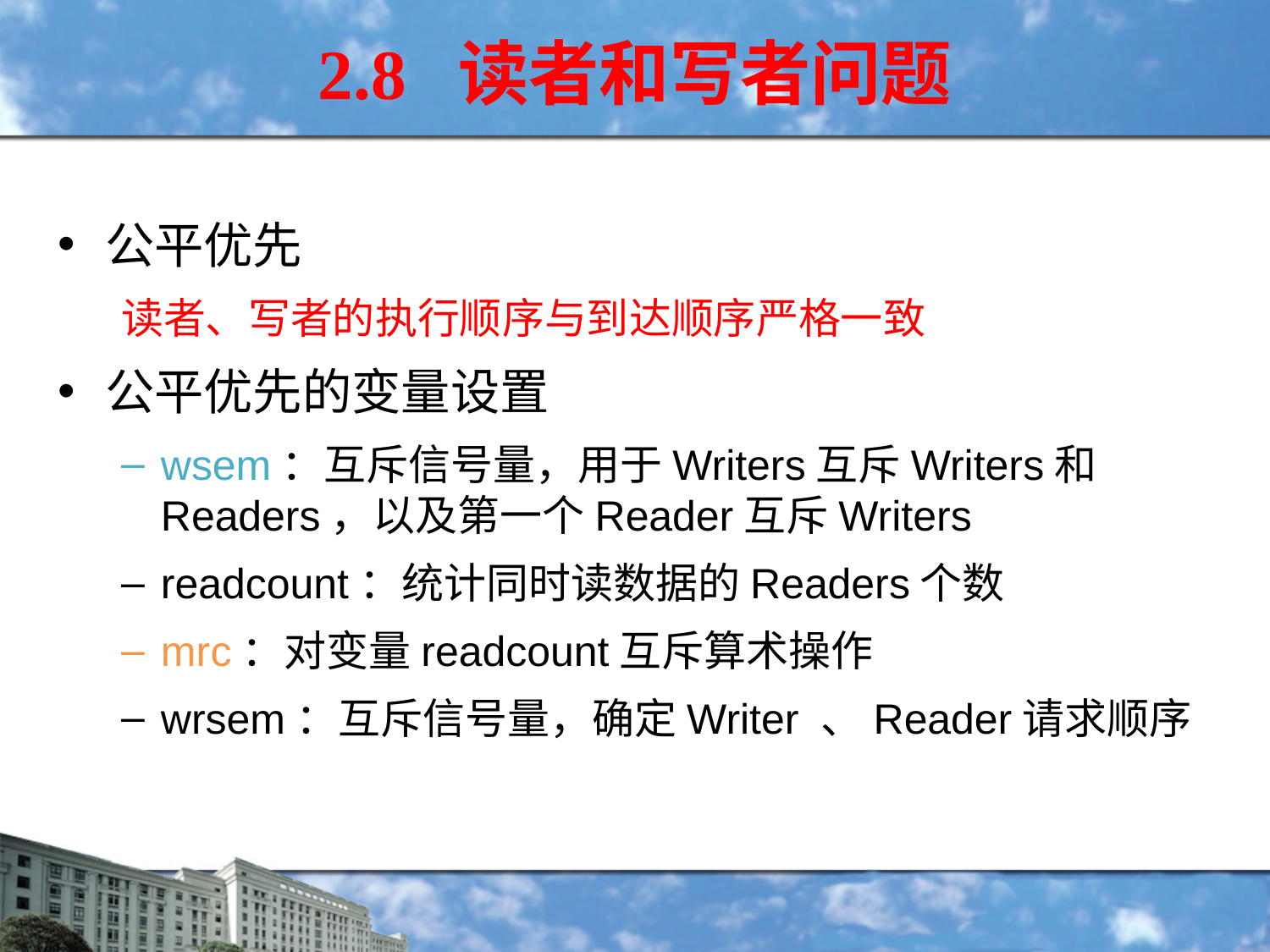

2.8  读者和写者问题
公平优先
读者、写者的执行顺序与到达顺序严格一致
公平优先的变量设置
wsem：互斥信号量，用于Writers互斥Writers和Readers，以及第一个Reader互斥Writers
readcount：统计同时读数据的Readers个数
mrc：对变量readcount互斥算术操作
wrsem：互斥信号量，确定Writer 、Reader请求顺序